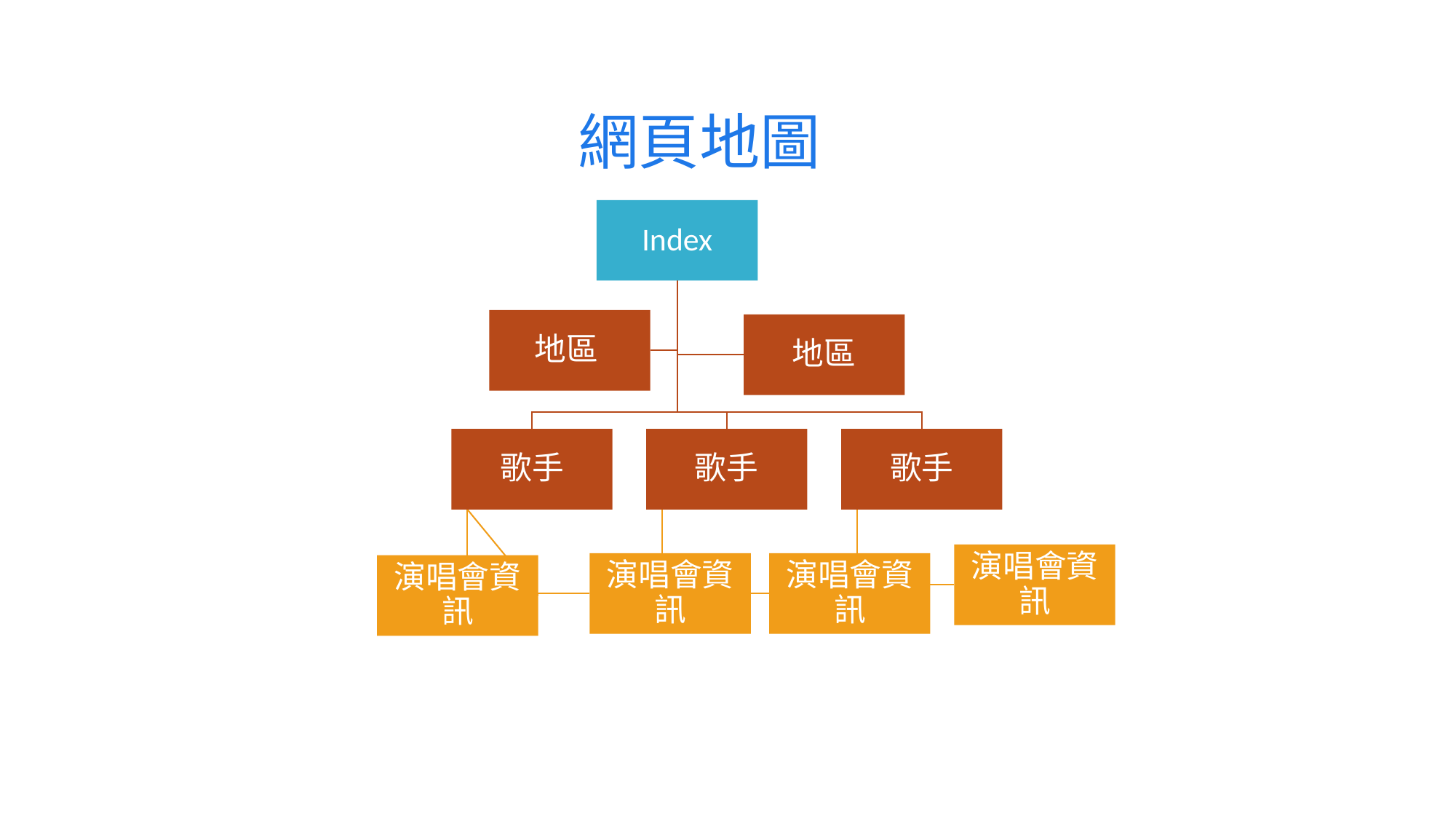

網頁地圖
Index
歌手
演唱會資訊
演唱會資訊
歌手
演唱會資訊
歌手
演唱會資訊
地區
地區